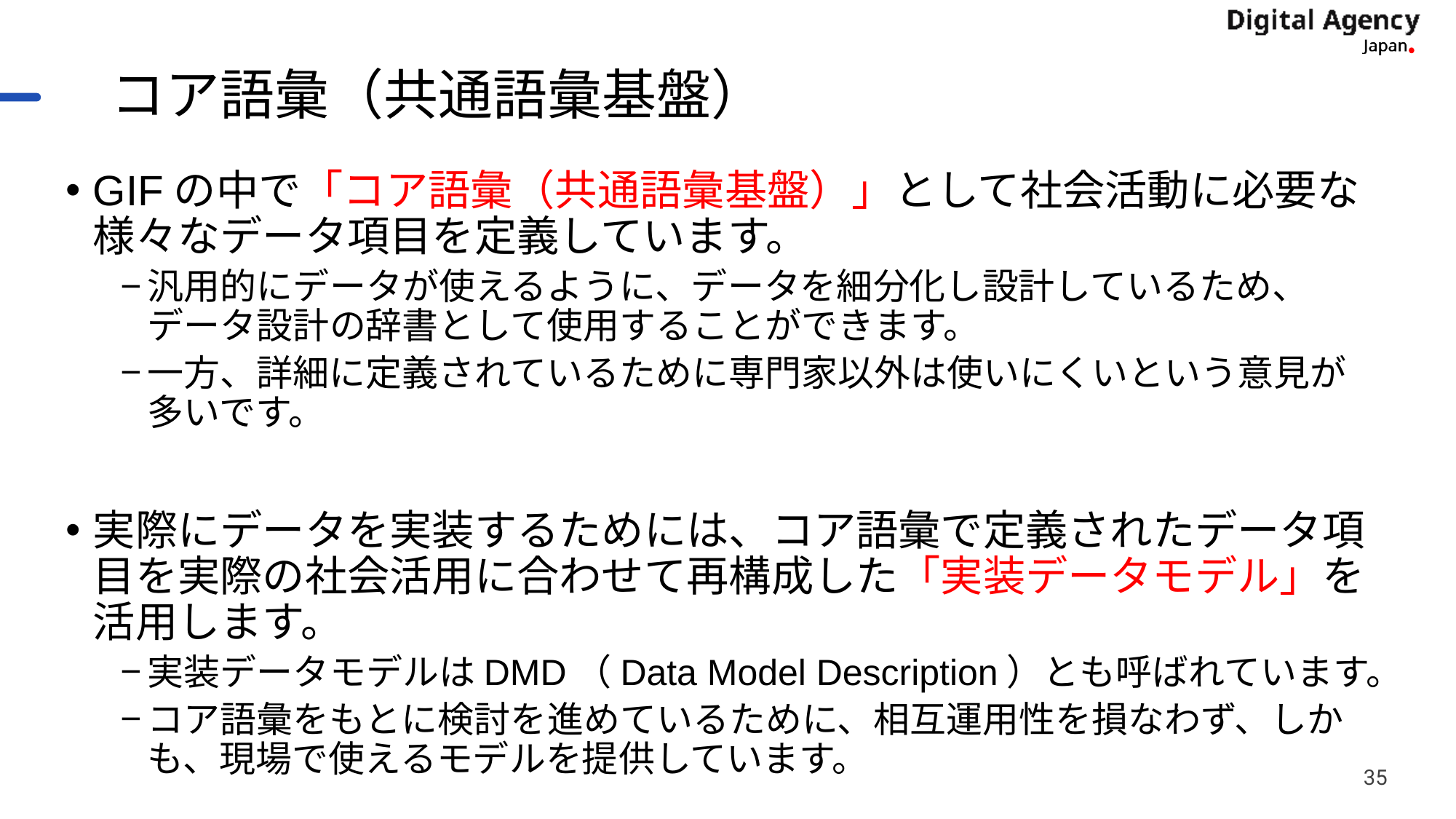

# コア語彙（共通語彙基盤）
GIFの中で「コア語彙（共通語彙基盤）」として社会活動に必要な様々なデータ項目を定義しています。
汎用的にデータが使えるように、データを細分化し設計しているため、データ設計の辞書として使用することができます。
一方、詳細に定義されているために専門家以外は使いにくいという意見が多いです。

実際にデータを実装するためには、コア語彙で定義されたデータ項目を実際の社会活用に合わせて再構成した「実装データモデル」を活用します。
実装データモデルはDMD（Data Model Description）とも呼ばれています。
コア語彙をもとに検討を進めているために、相互運用性を損なわず、しかも、現場で使えるモデルを提供しています。
35